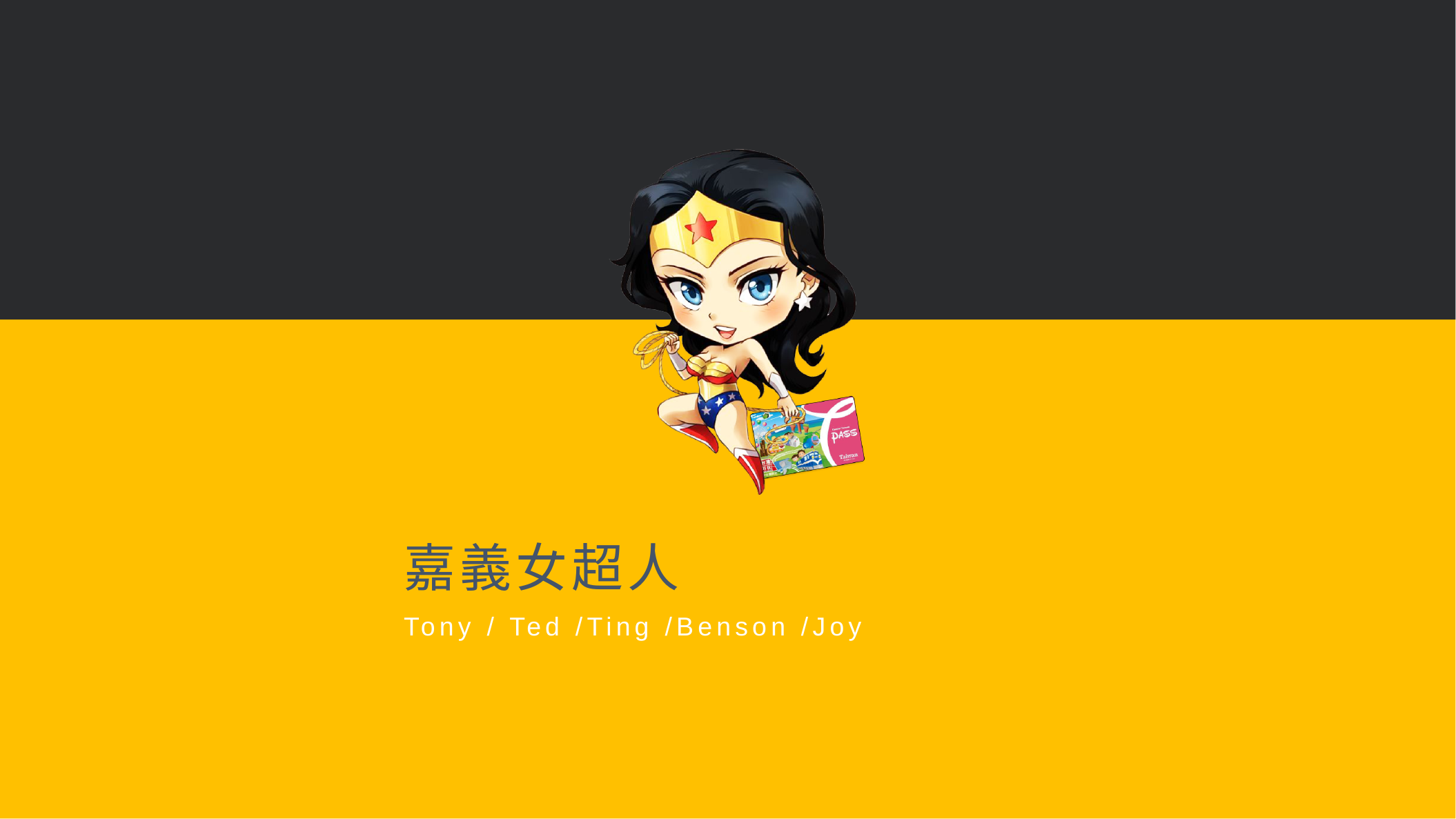

嘉義女超人
Tony / Ted /Ting /Benson /Joy